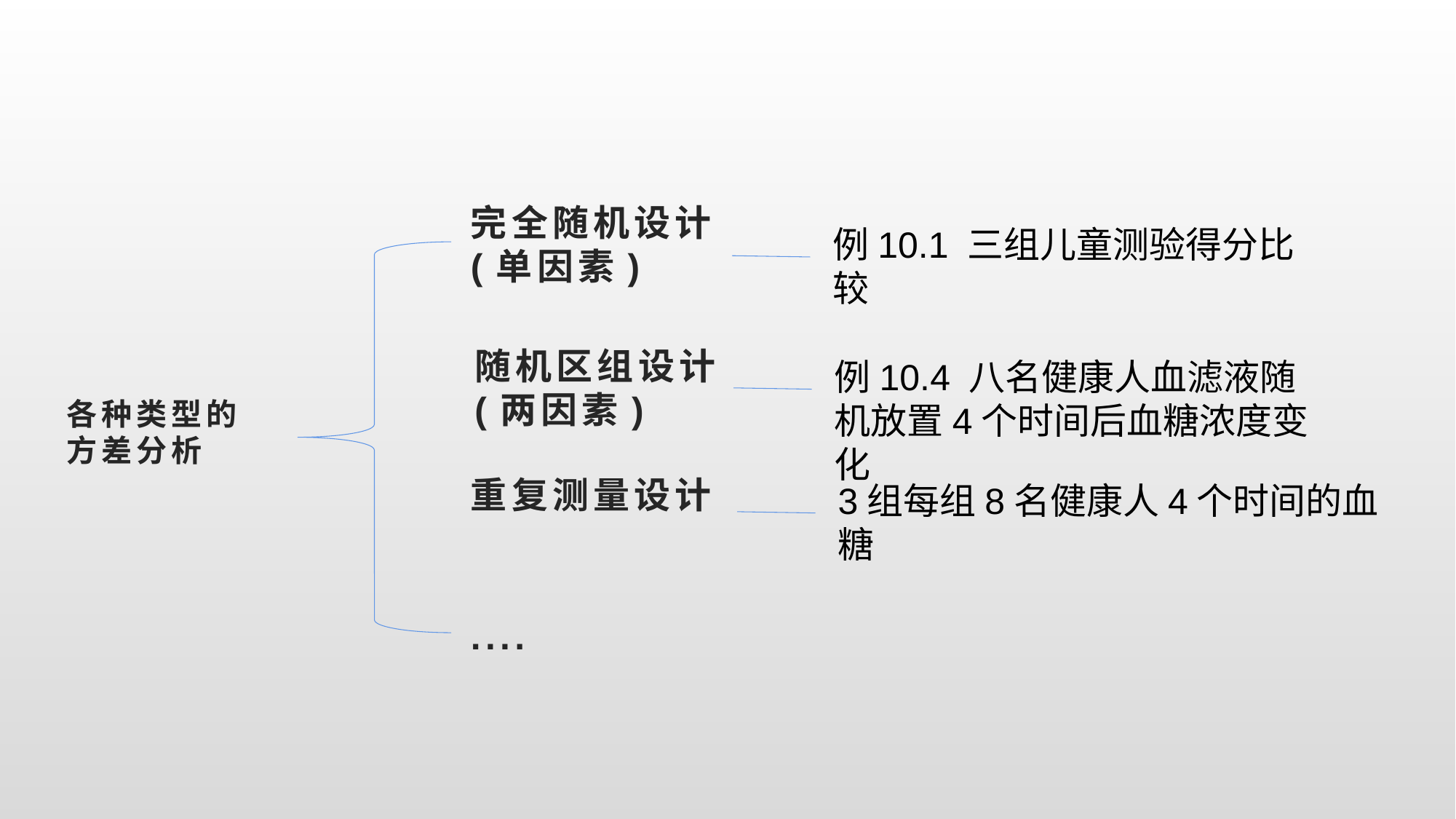

完全随机设计(单因素)
例10.1 三组儿童测验得分比较

随机区组设计
(两因素)
例10.4 八名健康人血滤液随机放置4个时间后血糖浓度变化
# 各种类型的 方差分析
3组每组8名健康人4个时间的血糖
重复测量设计

....